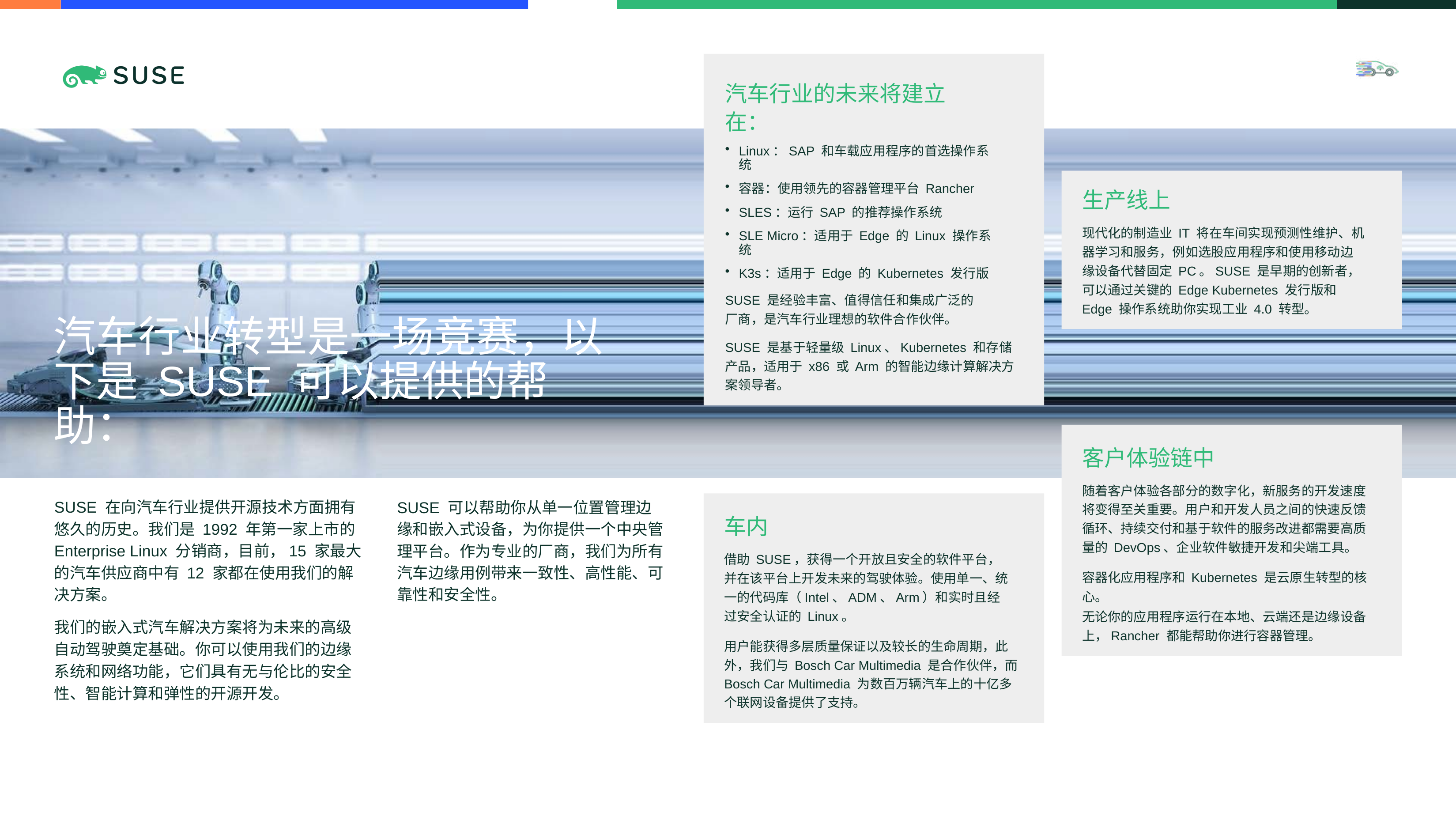

汽车行业的未来将建立在：
Linux：SAP 和车载应用程序的首选操作系统
容器：使用领先的容器管理平台 Rancher
SLES：运行 SAP 的推荐操作系统
SLE Micro：适用于 Edge 的 Linux 操作系统
K3s：适用于 Edge 的 Kubernetes 发行版
SUSE 是经验丰富、值得信任和集成广泛的厂商，是汽车行业理想的软件合作伙伴。
SUSE 是基于轻量级 Linux、Kubernetes 和存储产品，适用于 x86 或 Arm 的智能边缘计算解决方案领导者。
生产线上
现代化的制造业 IT 将在车间实现预测性维护、机器学习和服务，例如选股应用程序和使用移动边缘设备代替固定 PC。SUSE 是早期的创新者，可以通过关键的 Edge Kubernetes 发行版和 Edge 操作系统助你实现工业 4.0 转型。
汽车行业转型是一场竞赛，以下是 SUSE 可以提供的帮助：
客户体验链中
随着客户体验各部分的数字化，新服务的开发速度将变得至关重要。用户和开发人员之间的快速反馈循环、持续交付和基于软件的服务改进都需要高质量的 DevOps、企业软件敏捷开发和尖端工具。
容器化应用程序和 Kubernetes 是云原生转型的核心。
无论你的应用程序运行在本地、云端还是边缘设备上，Rancher 都能帮助你进行容器管理。
SUSE 在向汽车行业提供开源技术方面拥有悠久的历史。我们是 1992 年第一家上市的 Enterprise Linux 分销商，目前，15 家最大的汽车供应商中有 12 家都在使用我们的解决方案。
我们的嵌入式汽车解决方案将为未来的高级自动驾驶奠定基础。你可以使用我们的边缘系统和网络功能，它们具有无与伦比的安全性、智能计算和弹性的开源开发。
SUSE 可以帮助你从单一位置管理边缘和嵌入式设备，为你提供一个中央管理平台。作为专业的厂商，我们为所有汽车边缘用例带来一致性、高性能、可靠性和安全性。
车内
借助 SUSE，获得一个开放且安全的软件平台，并在该平台上开发未来的驾驶体验。使用单一、统一的代码库（Intel、ADM、Arm）和实时且经过安全认证的 Linux。
用户能获得多层质量保证以及较长的生命周期，此外，我们与 Bosch Car Multimedia 是合作伙伴，而 Bosch Car Multimedia 为数百万辆汽车上的十亿多个联网设备提供了支持。